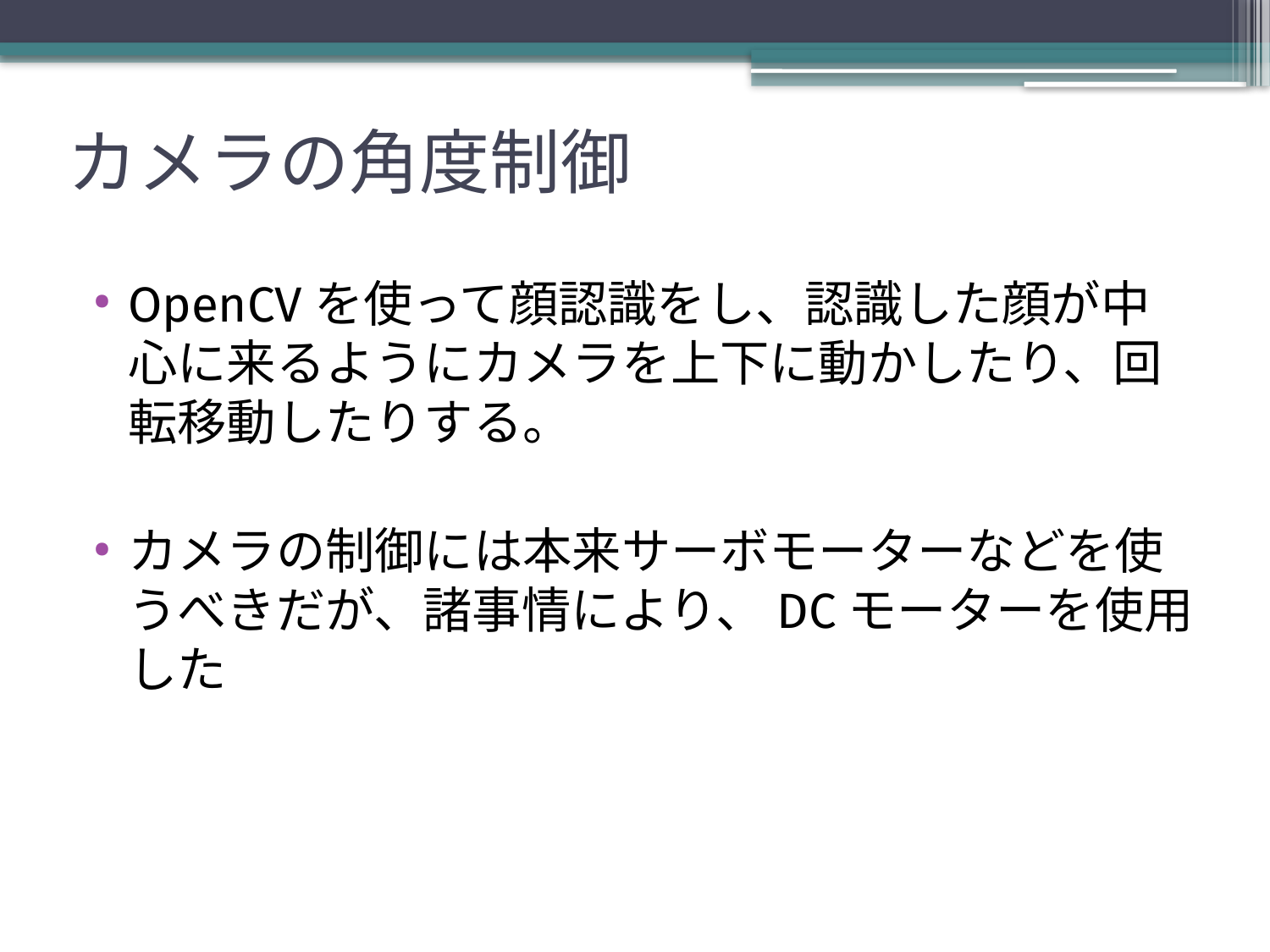

# カメラの角度制御
OpenCVを使って顔認識をし、認識した顔が中心に来るようにカメラを上下に動かしたり、回転移動したりする。

カメラの制御には本来サーボモーターなどを使うべきだが、諸事情により、DCモーターを使用した